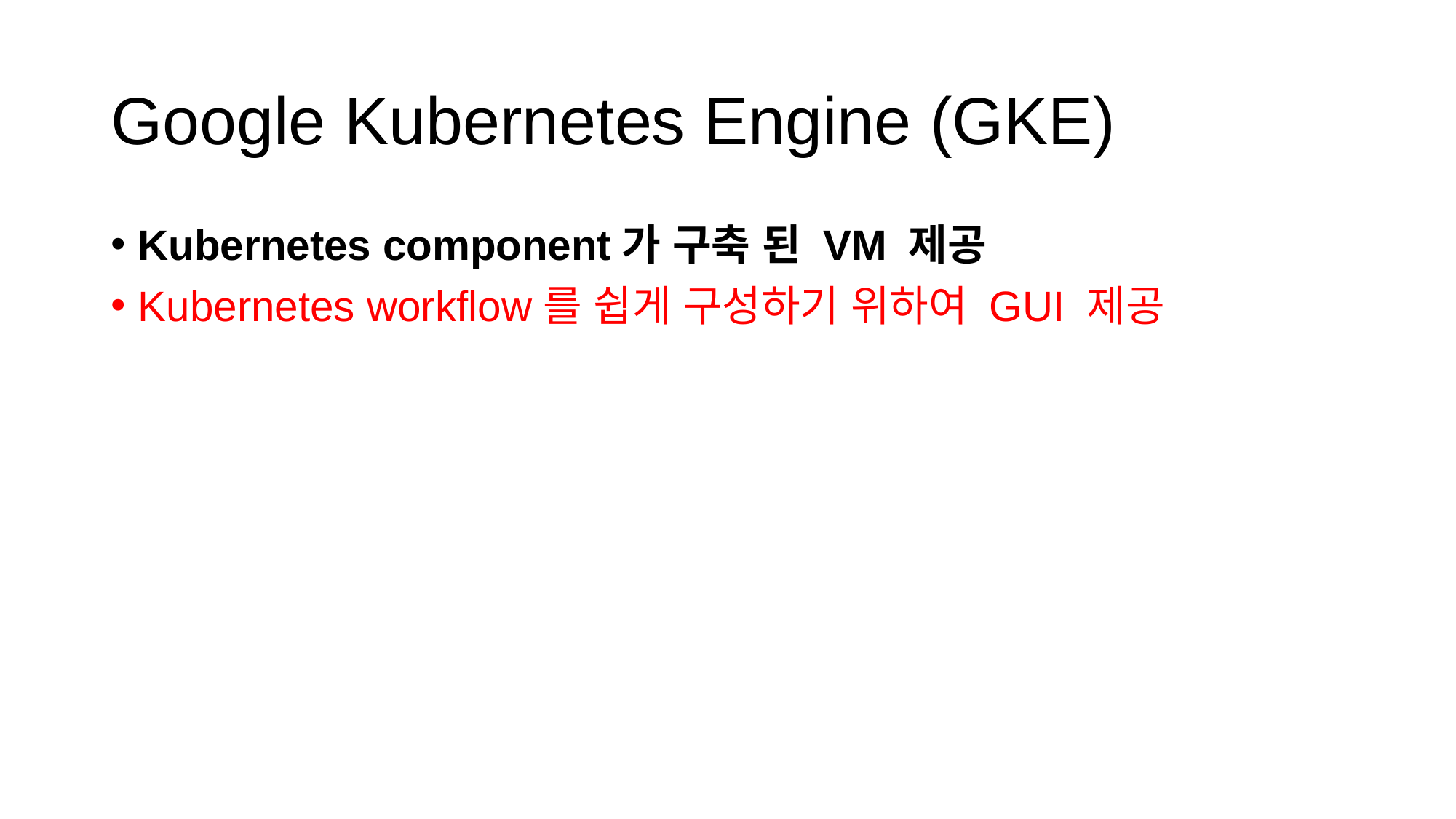

# Google Kubernetes Engine (GKE)
Kubernetes component가 구축 된 VM 제공
Kubernetes workflow를 쉽게 구성하기 위하여 GUI 제공